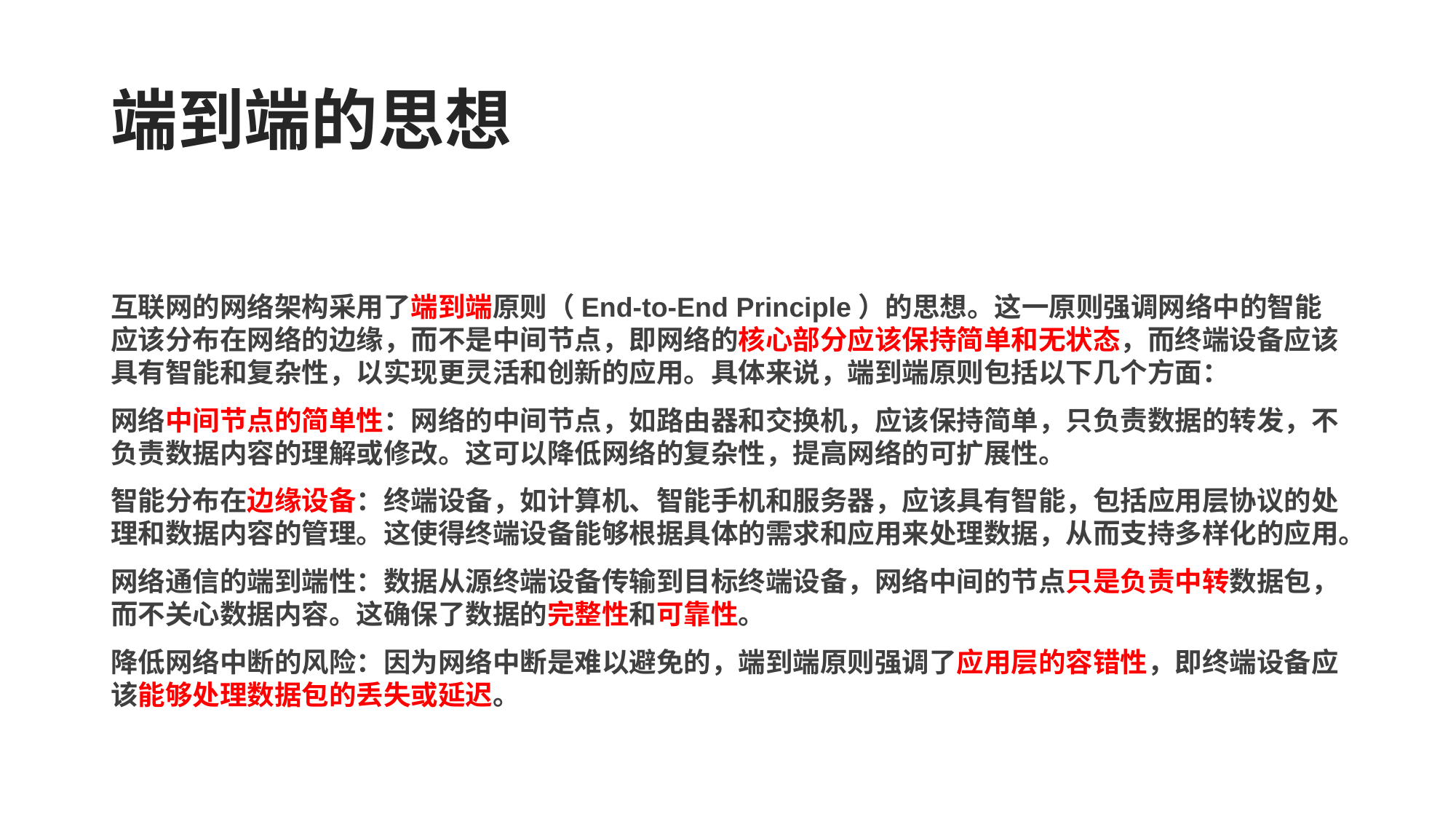

# 端到端的思想

互联网的网络架构采用了端到端原则（End-to-End Principle）的思想。这一原则强调网络中的智能应该分布在网络的边缘，而不是中间节点，即网络的核心部分应该保持简单和无状态，而终端设备应该具有智能和复杂性，以实现更灵活和创新的应用。具体来说，端到端原则包括以下几个方面：
网络中间节点的简单性：网络的中间节点，如路由器和交换机，应该保持简单，只负责数据的转发，不负责数据内容的理解或修改。这可以降低网络的复杂性，提高网络的可扩展性。
智能分布在边缘设备：终端设备，如计算机、智能手机和服务器，应该具有智能，包括应用层协议的处理和数据内容的管理。这使得终端设备能够根据具体的需求和应用来处理数据，从而支持多样化的应用。
网络通信的端到端性：数据从源终端设备传输到目标终端设备，网络中间的节点只是负责中转数据包，而不关心数据内容。这确保了数据的完整性和可靠性。
降低网络中断的风险：因为网络中断是难以避免的，端到端原则强调了应用层的容错性，即终端设备应该能够处理数据包的丢失或延迟。